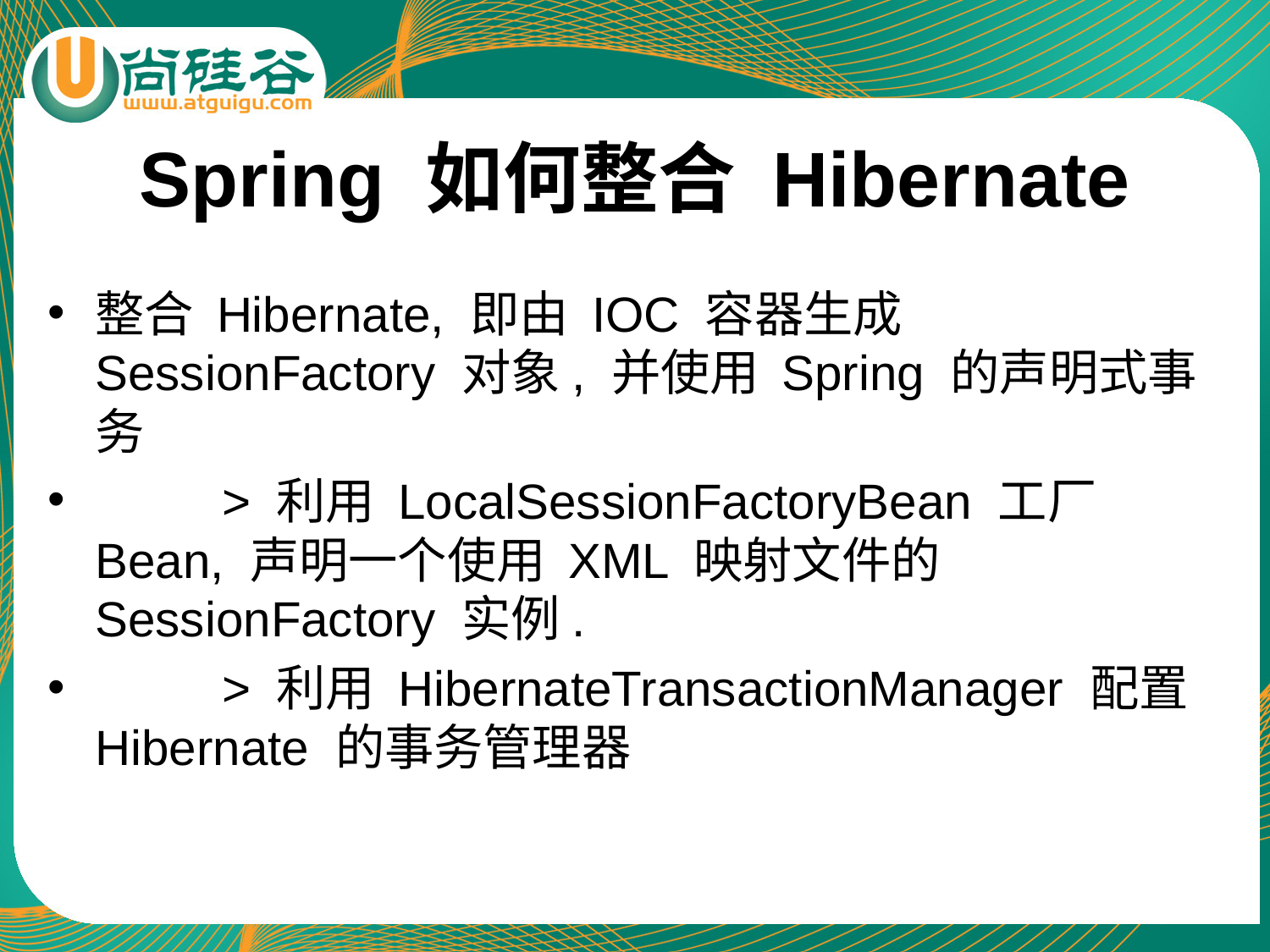

# Spring 如何整合 Hibernate
整合 Hibernate, 即由 IOC 容器生成 SessionFactory 对象, 并使用 Spring 的声明式事务
	> 利用 LocalSessionFactoryBean 工厂 Bean, 声明一个使用 XML 映射文件的 SessionFactory 实例.
	> 利用 HibernateTransactionManager 配置 Hibernate 的事务管理器